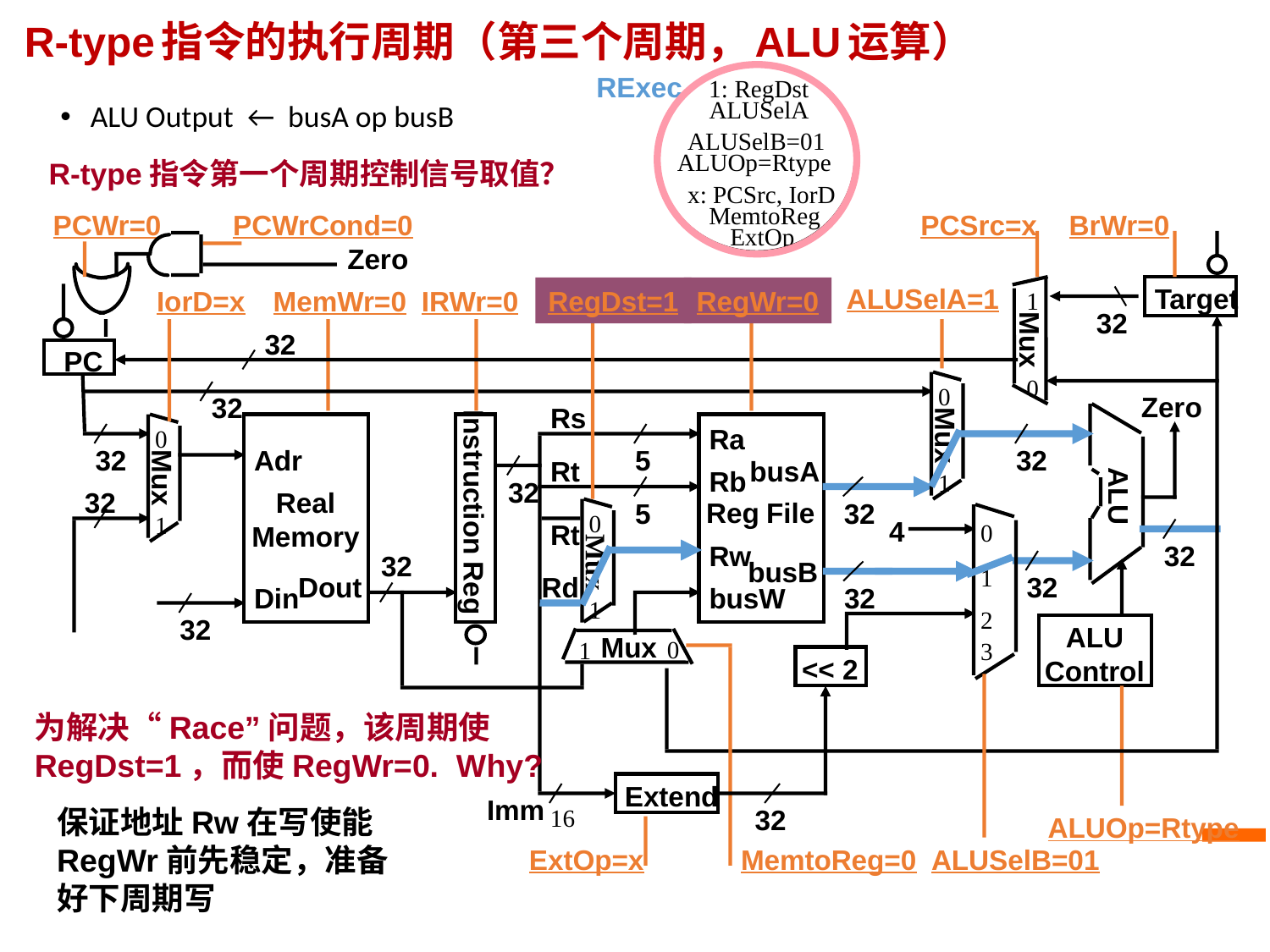

# R-type指令的执行周期（第三个周期，ALU运算）
RExec

1: RegDst
ALUSelA
ALUSelB=01
ALUOp=Rtype
x: PCSrc, IorD
MemtoReg
ExtOp

ALU Output  ←  busA op busB
R-type指令第一个周期控制信号取值？
PCWr=0
PCWrCond=0
PCSrc=x
BrWr=0

Zero

ALUSelA=1
Target

IorD=x
MemWr=0
IRWr=0
RegDst=1
RegWr=0
1

32

Mux

32
PC

0

0

Mux
1

Zero
32

Rs

ALU

0

Mux
1

Ra

32
Adr
5
32
Rt
busA

Rb

32

Real
Memory
32

Instruction Reg
Reg File
5
32

0

4

Rt
0

Rw
32
Mux
32

busB

1

Dout
Rd
32

Din
busW
32

1

2

32

ALU
Control

Mux

0

1

3

<< 2

为解决“Race”问题，该周期使RegDst=1，而使RegWr=0.  Why?

Extend

16

Imm

保证地址Rw在写使能RegWr前先稳定，准备好下周期写
32
ALUOp=Rtype

ExtOp=x
MemtoReg=0
ALUSelB=01